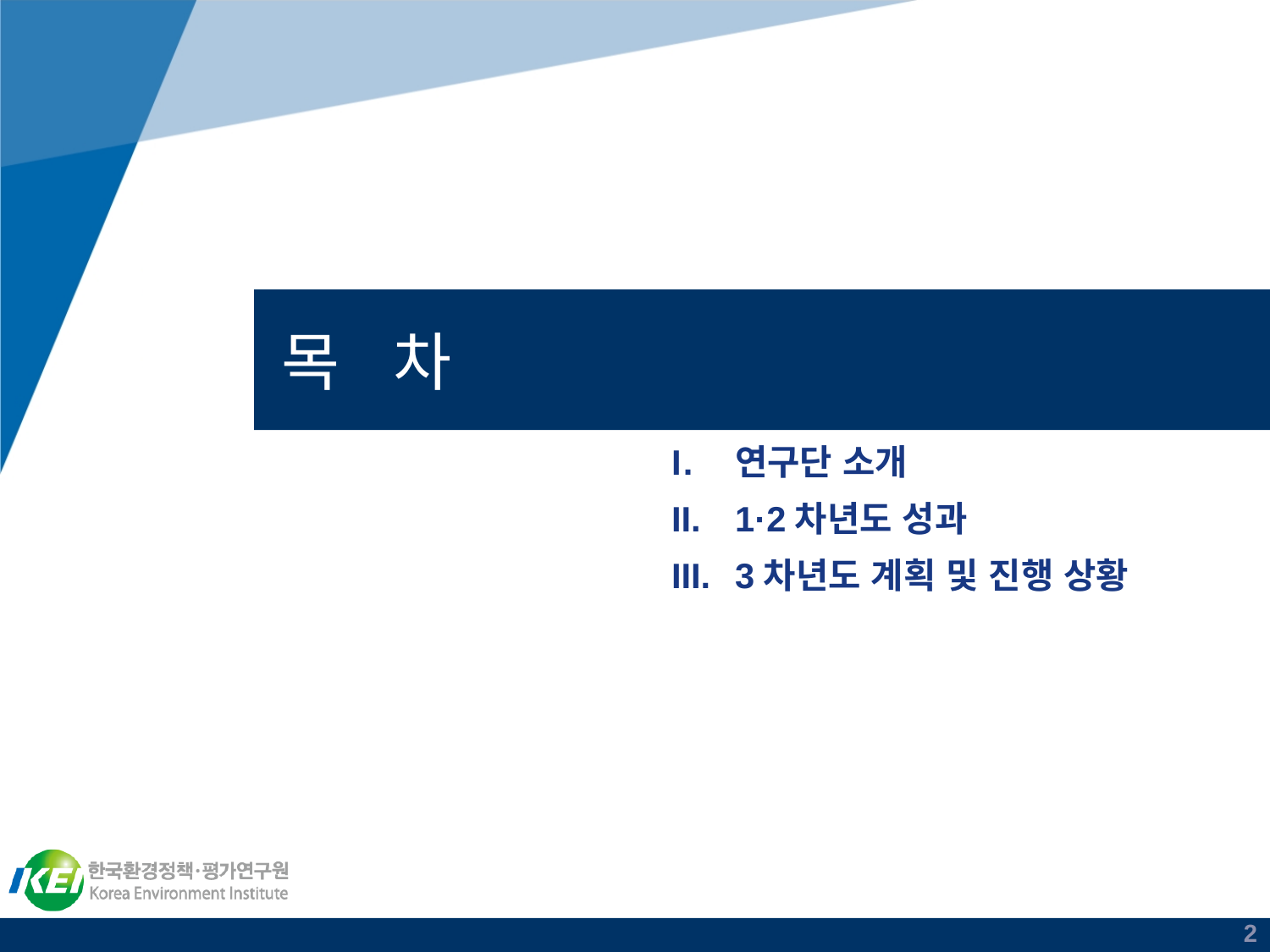

# 목   차
연구단 소개
1·2차년도 성과
3차년도 계획 및 진행 상황
2